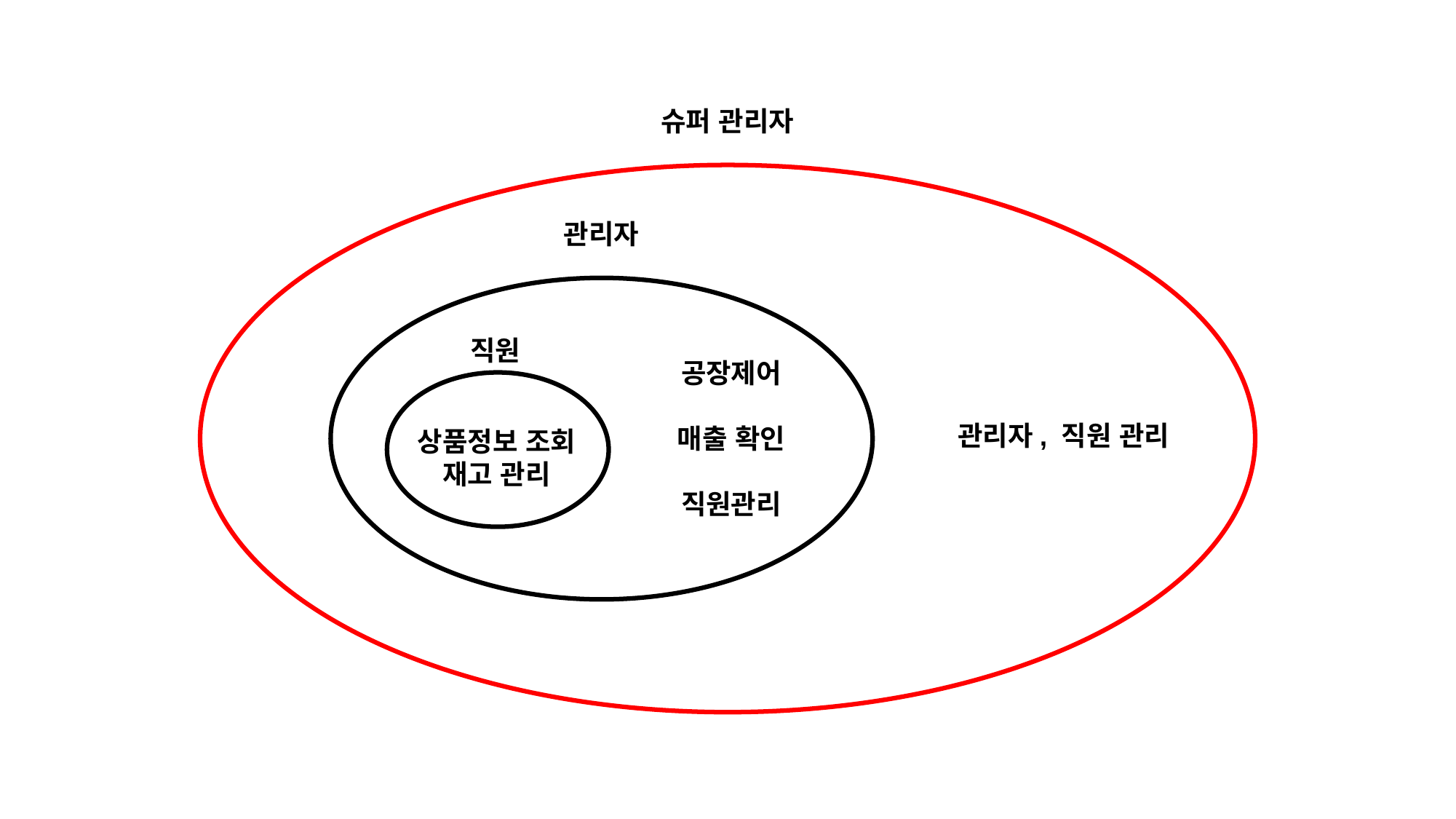

슈퍼 관리자

관리자

직원
공장제어

매출 확인

직원관리

관리자, 직원 관리
상품정보 조회
재고 관리